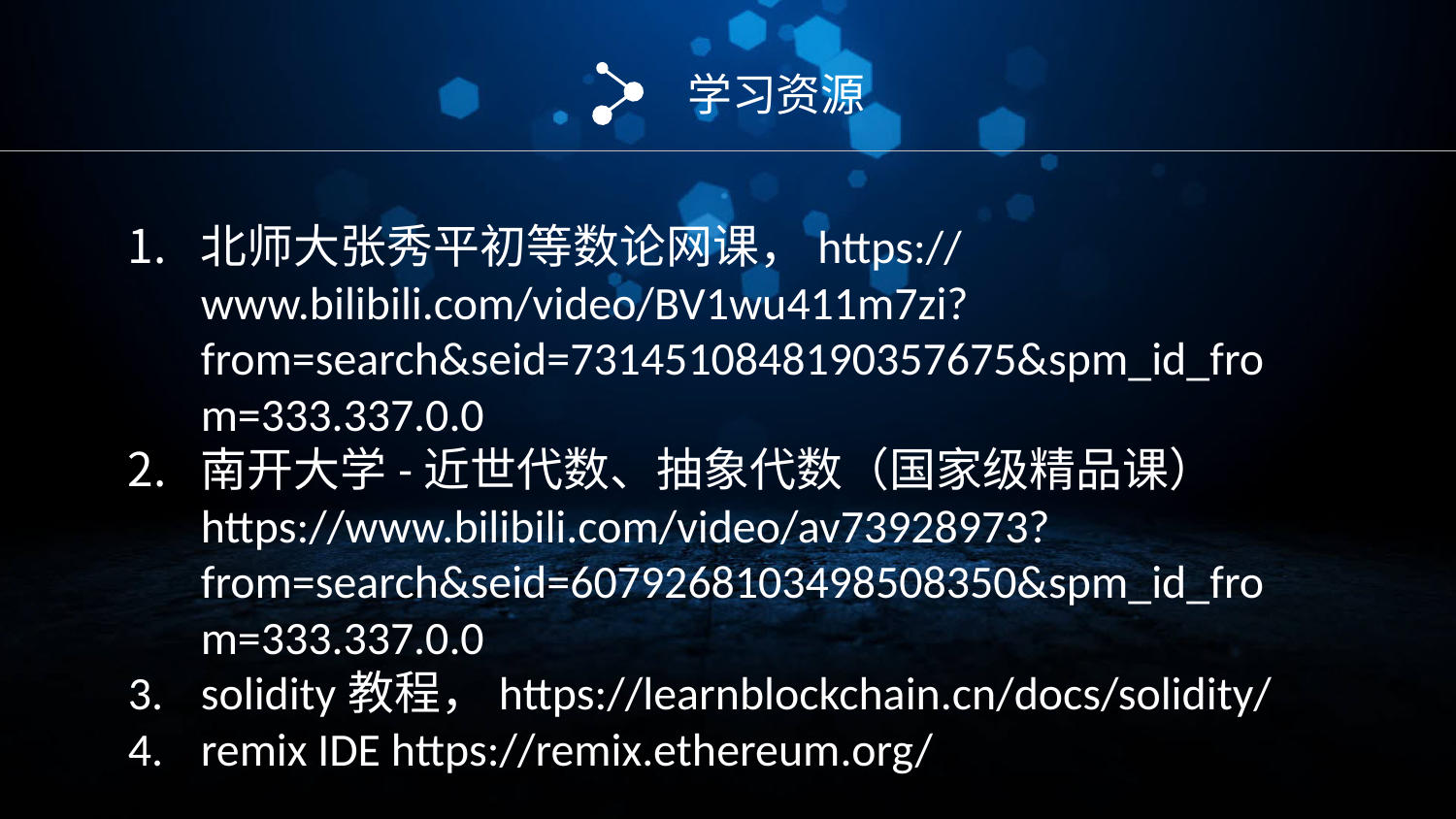

学习资源
北师大张秀平初等数论网课，https://www.bilibili.com/video/BV1wu411m7zi?from=search&seid=7314510848190357675&spm_id_from=333.337.0.0
南开大学-近世代数、抽象代数（国家级精品课）  https://www.bilibili.com/video/av73928973?from=search&seid=6079268103498508350&spm_id_from=333.337.0.0
solidity教程，https://learnblockchain.cn/docs/solidity/
remix IDE https://remix.ethereum.org/